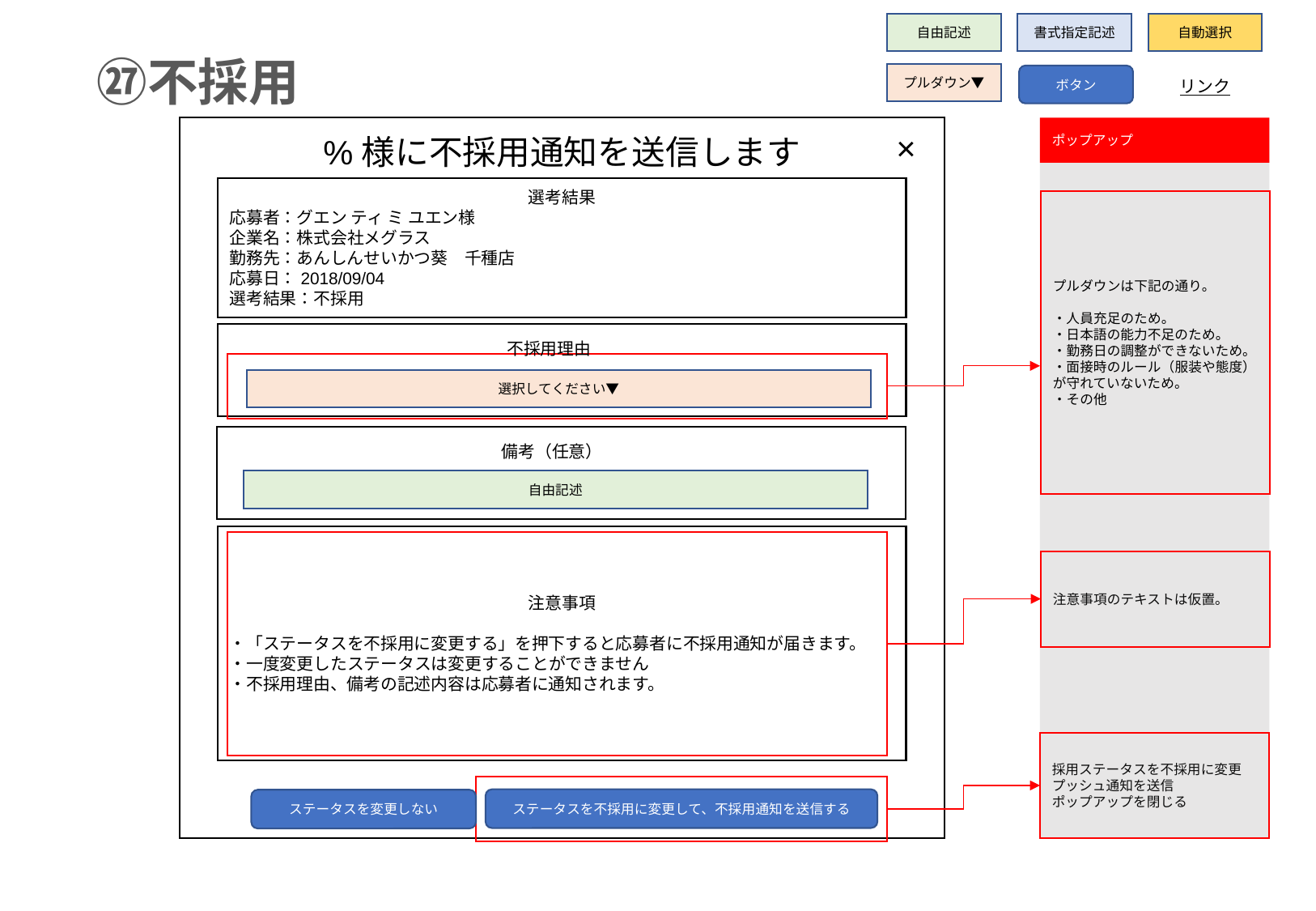

自由記述
書式指定記述
自動選択
㉗不採用
プルダウン▼
ボタン
リンク

ポップアップ
×
%様に不採用通知を送信します
選考結果
応募者：グエン ティ ミ ユエン様
企業名：株式会社メグラス
勤務先：あんしんせいかつ葵　千種店
応募日：2018/09/04
選考結果：不採用
プルダウンは下記の通り。

・人員充足のため。
・日本語の能力不足のため。
・勤務日の調整ができないため。
・面接時のルール（服装や態度）が守れていないため。
・その他

不採用理由

選択してください▼

備考（任意）
自由記述
注意事項

・「ステータスを不採用に変更する」を押下すると応募者に不採用通知が届きます。
・一度変更したステータスは変更することができません
・不採用理由、備考の記述内容は応募者に通知されます。

注意事項のテキストは仮置。
採用ステータスを不採用に変更
プッシュ通知を送信
ポップアップを閉じる

ステータスを不採用に変更して、不採用通知を送信する
ステータスを変更しない